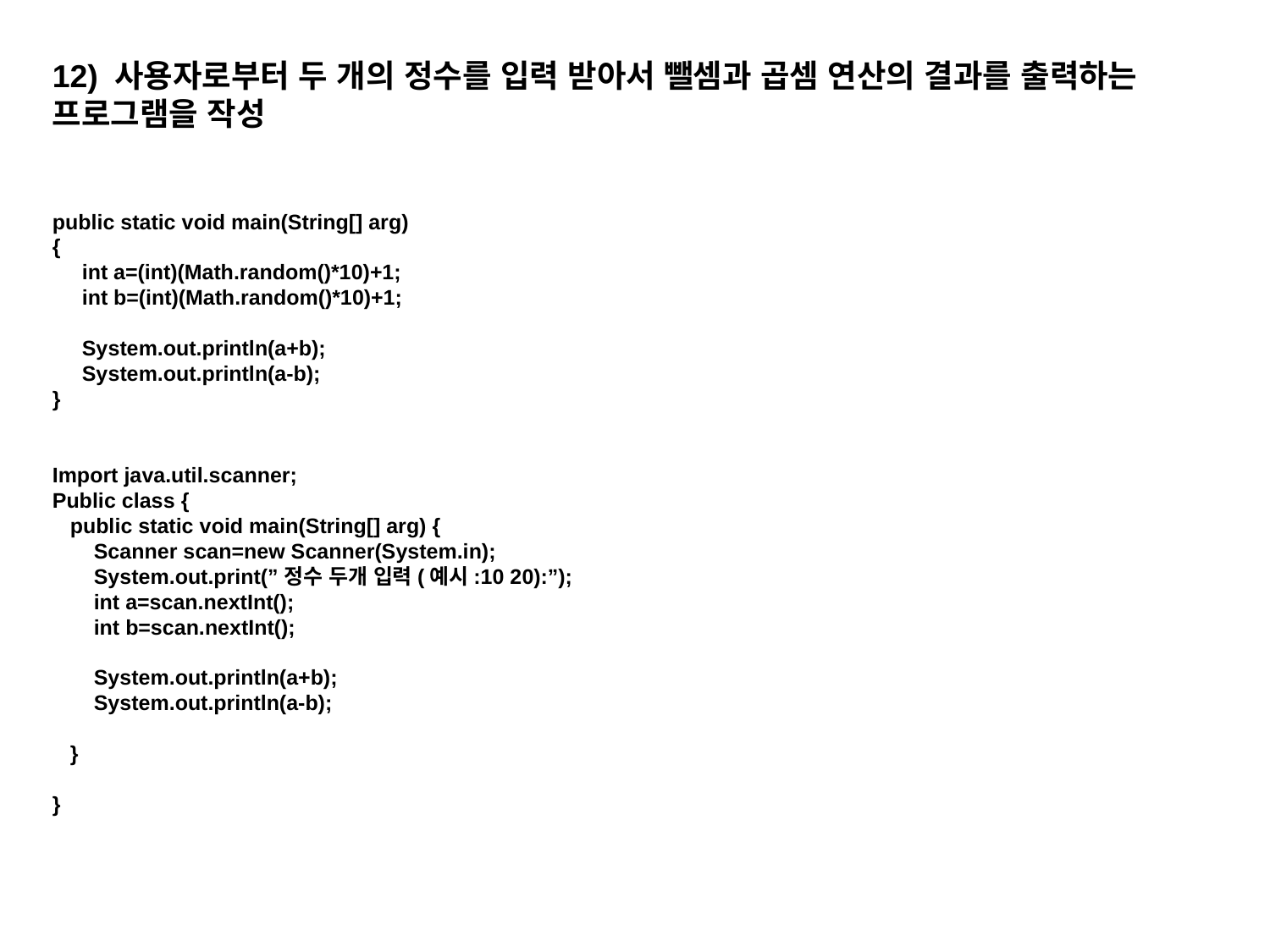

12) 사용자로부터 두 개의 정수를 입력 받아서 뺄셈과 곱셈 연산의 결과를 출력하는 프로그램을 작성

public static void main(String[] arg)
{
     int a=(int)(Math.random()*10)+1;
     int b=(int)(Math.random()*10)+1;

     System.out.println(a+b);
     System.out.println(a-b);
}

Import java.util.scanner;
Public class {
   public static void main(String[] arg) {
       Scanner scan=new Scanner(System.in);
       System.out.print(”정수 두개 입력(예시:10 20):”);
       int a=scan.nextInt();
       int b=scan.nextInt();

       System.out.println(a+b);
       System.out.println(a-b);

   }

}